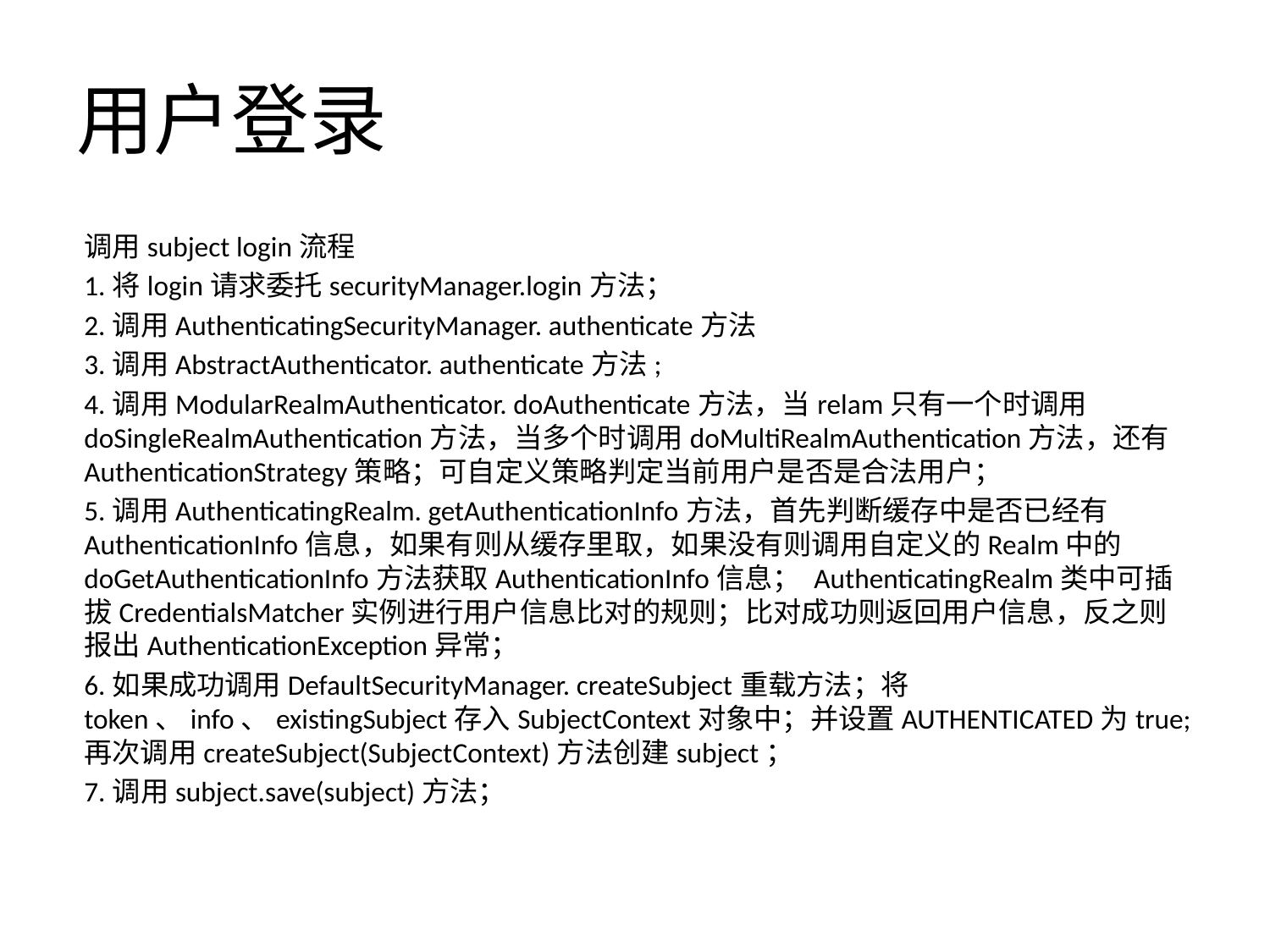

# 用户登录
调用subject login流程
1.将login请求委托securityManager.login方法；
2.调用AuthenticatingSecurityManager. authenticate方法
3.调用AbstractAuthenticator. authenticate方法;
4.调用ModularRealmAuthenticator. doAuthenticate方法，当relam只有一个时调用doSingleRealmAuthentication方法，当多个时调用doMultiRealmAuthentication方法，还有AuthenticationStrategy策略；可自定义策略判定当前用户是否是合法用户；
5.调用AuthenticatingRealm. getAuthenticationInfo方法，首先判断缓存中是否已经有AuthenticationInfo信息，如果有则从缓存里取，如果没有则调用自定义的Realm中的doGetAuthenticationInfo方法获取AuthenticationInfo信息； AuthenticatingRealm类中可插拔CredentialsMatcher实例进行用户信息比对的规则；比对成功则返回用户信息，反之则报出AuthenticationException异常；
6.如果成功调用DefaultSecurityManager. createSubject重载方法；将token、info、existingSubject存入SubjectContext对象中；并设置AUTHENTICATED为true;再次调用createSubject(SubjectContext)方法创建subject；
7.调用subject.save(subject)方法；